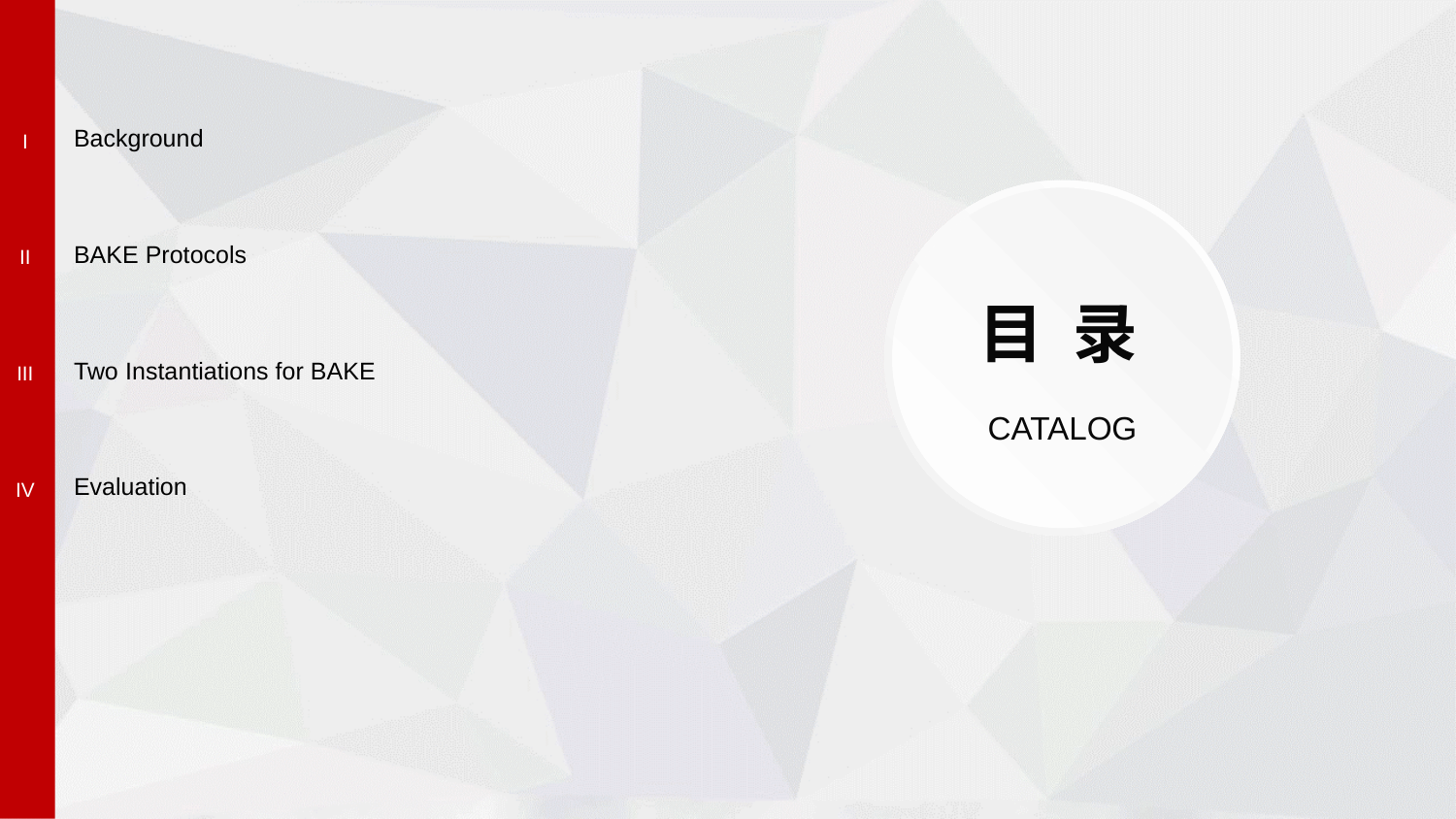

Background
BAKE Protocols
Two Instantiations for BAKE
Evaluation
I
II
III
IV

目  录

CATALOG